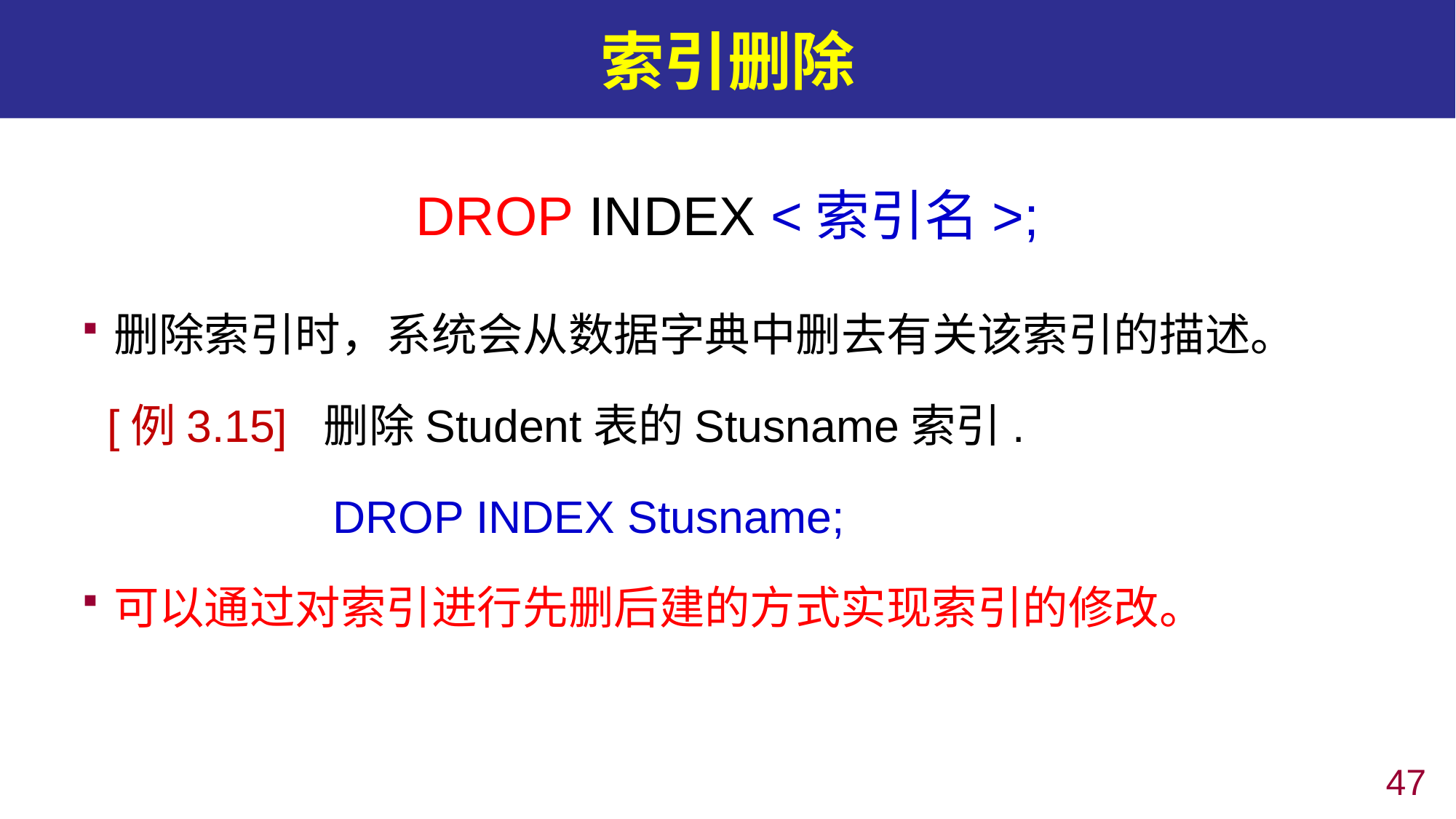

# 索引删除
DROP INDEX <索引名>;
删除索引时，系统会从数据字典中删去有关该索引的描述。
  [例3.15]  删除Student表的Stusname索引.
                    DROP INDEX Stusname;
可以通过对索引进行先删后建的方式实现索引的修改。

47